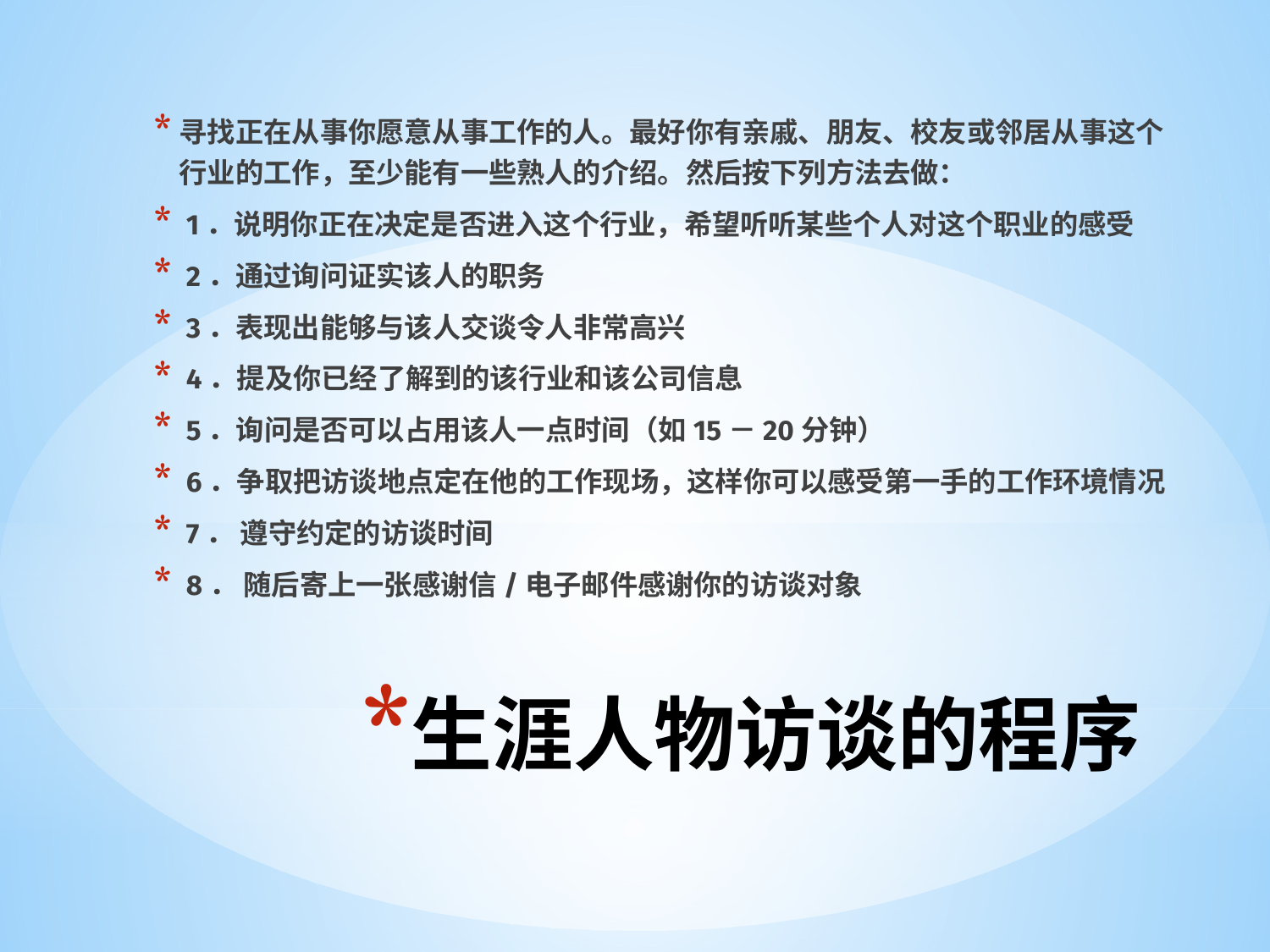

寻找正在从事你愿意从事工作的人。最好你有亲戚、朋友、校友或邻居从事这个行业的工作，至少能有一些熟人的介绍。然后按下列方法去做：
 1．说明你正在决定是否进入这个行业，希望听听某些个人对这个职业的感受
 2．通过询问证实该人的职务
 3．表现出能够与该人交谈令人非常高兴
 4．提及你已经了解到的该行业和该公司信息
 5．询问是否可以占用该人一点时间（如15－20分钟）
 6．争取把访谈地点定在他的工作现场，这样你可以感受第一手的工作环境情况
 7． 遵守约定的访谈时间
 8． 随后寄上一张感谢信/电子邮件感谢你的访谈对象
# 生涯人物访谈的程序